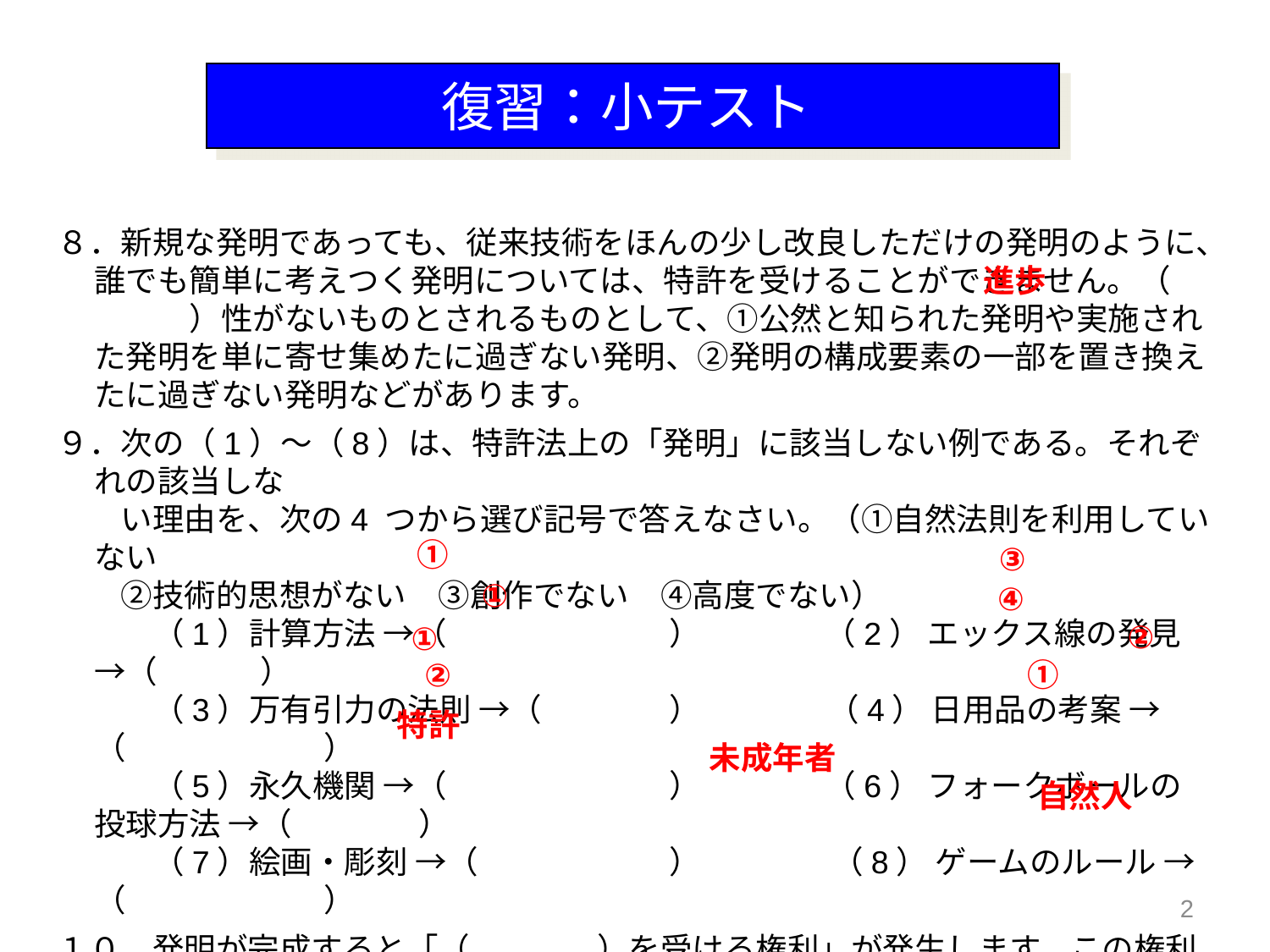

復習：小テスト
８．新規な発明であっても、従来技術をほんの少し改良しただけの発明のように、誰でも簡単に考えつく発明については、特許を受けることができません。（　　　　）性がないものとされるものとして、①公然と知られた発明や実施された発明を単に寄せ集めたに過ぎない発明、②発明の構成要素の一部を置き換えたに過ぎない発明などがあります。
９．次の（1）〜（8）は、特許法上の「発明」に該当しない例である。それぞれの該当しな
　　い理由を、次の4 つから選び記号で答えなさい。（①自然法則を利用していない
　　②技術的思想がない　③創作でない　④高度でない）
　　　（1）計算方法 →（　　　　　　　）	　　　（2） エックス線の発見 →（ 　　　）
　　　（3）万有引力の法則 →（　　　　）　　　　（4） 日用品の考案 →（　　 　　　　）
　　　（5）永久機関 →（　　　　　　　）	　　　（6） フォークボールの投球方法 →（　　　　）
　　　（7）絵画・彫刻 →（　　　　　　）	　　　 （8） ゲームのルール →（　　　　　 　）
１０．発明が完成すると「（　　　　）を受ける権利」が発生します。この権利は発明者のものです。この権利は、発明を完成した人なら（　　　　　　　　）にもあります。「発明」は人間個人の頭脳によって産み出されるものですから、「発明者」は必ず（　　　　　）である「人」に限られ、「会社」等の法人はなり得ません。
進歩
①
③
①
④
②
①
①
②
特許
未成年者
自然人
2